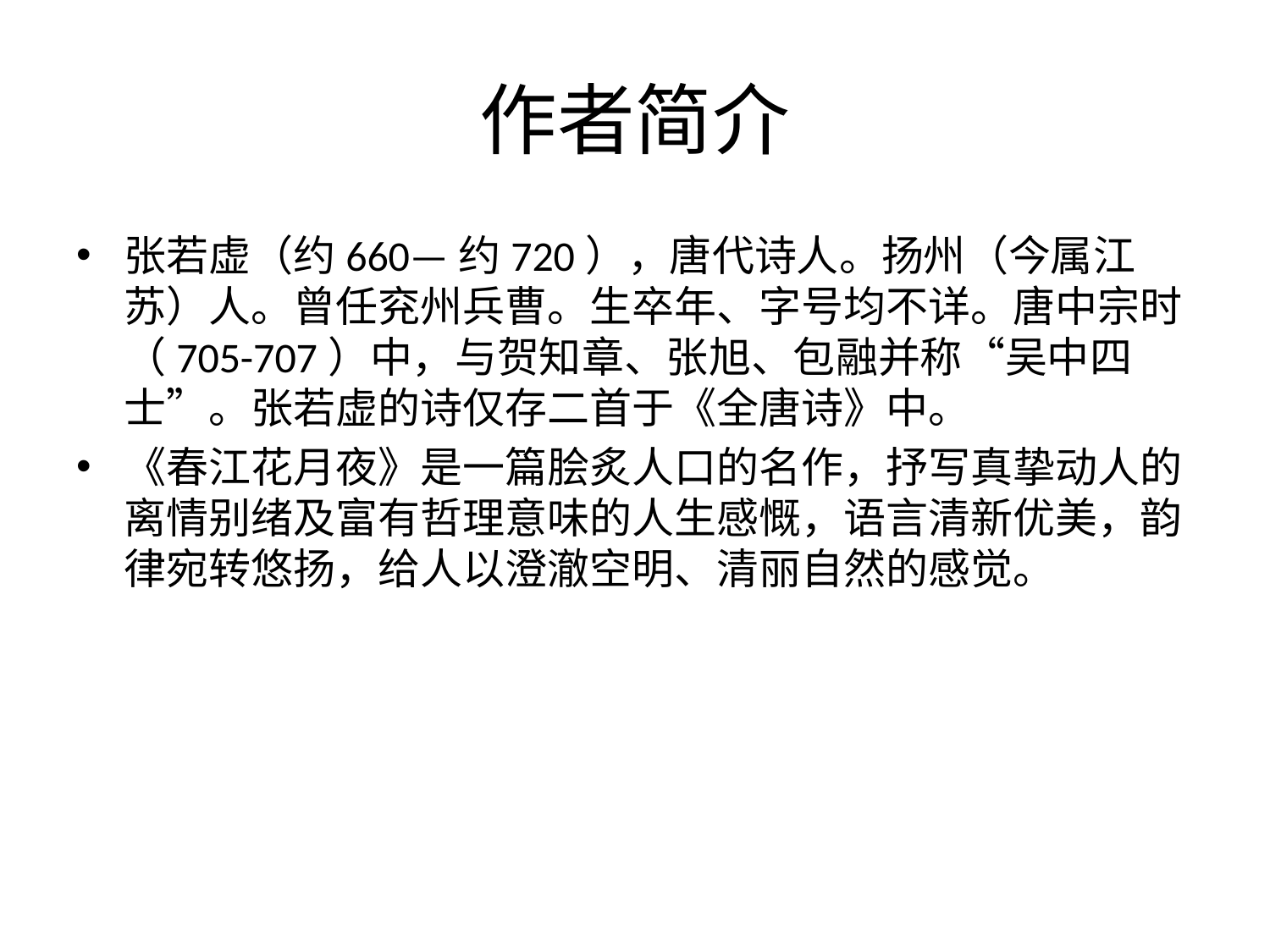

# 作者简介
张若虚（约660—约720），唐代诗人。扬州（今属江苏）人。曾任兖州兵曹。生卒年、字号均不详。唐中宗时（705-707）中，与贺知章、张旭、包融并称“吴中四士”。张若虚的诗仅存二首于《全唐诗》中。
《春江花月夜》是一篇脍炙人口的名作，抒写真挚动人的离情别绪及富有哲理意味的人生感慨，语言清新优美，韵律宛转悠扬，给人以澄澈空明、清丽自然的感觉。